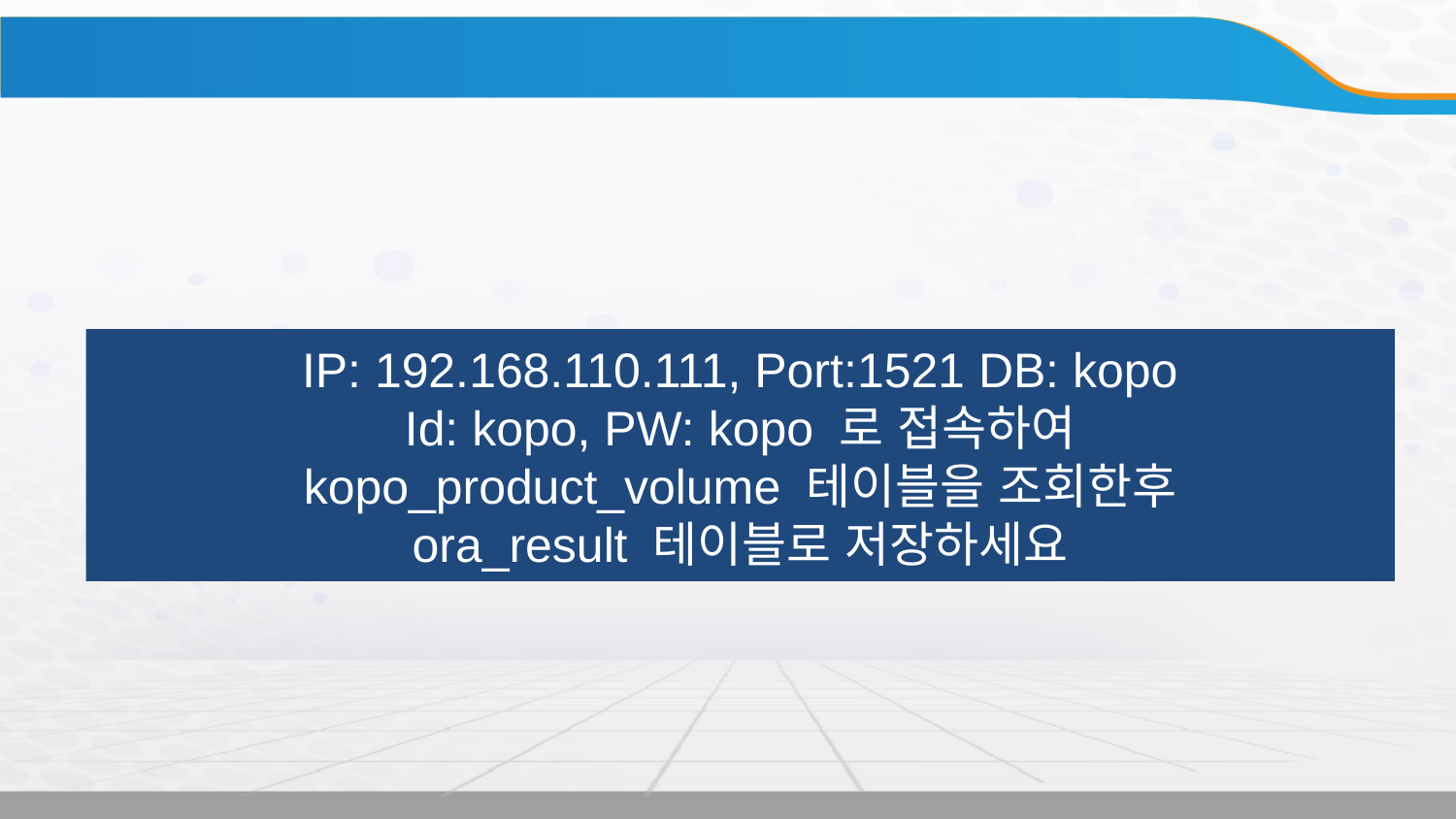

실습
IP: 192.168.110.111, Port:1521 DB: kopo
Id: kopo, PW: kopo 로 접속하여
kopo_product_volume 테이블을 조회한후
ora_result 테이블로 저장하세요